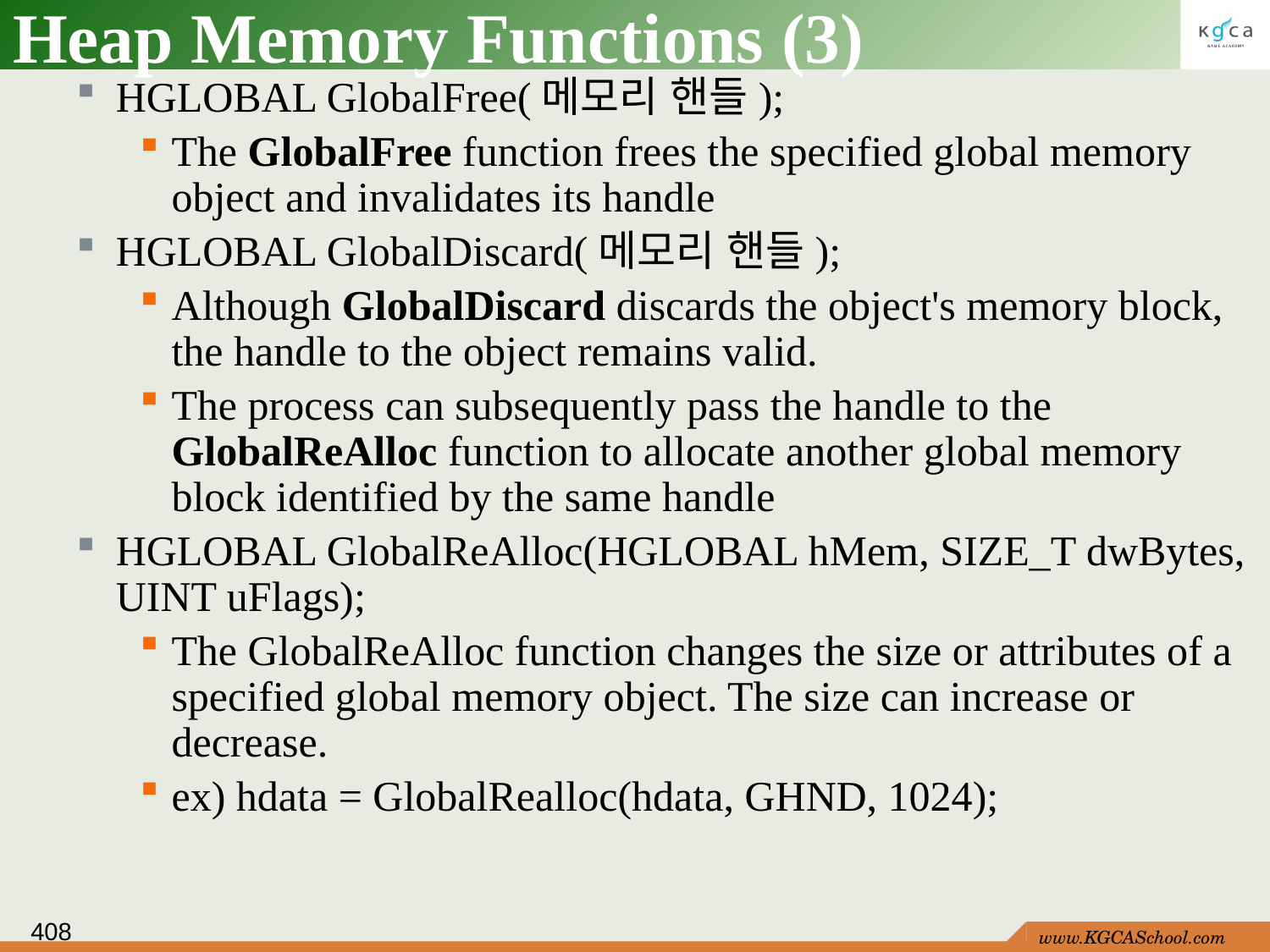

# Heap Memory Functions (3)
HGLOBAL GlobalFree(메모리 핸들);
The GlobalFree function frees the specified global memory object and invalidates its handle
HGLOBAL GlobalDiscard(메모리 핸들);
Although GlobalDiscard discards the object's memory block, the handle to the object remains valid.
The process can subsequently pass the handle to the GlobalReAlloc function to allocate another global memory block identified by the same handle
HGLOBAL GlobalReAlloc(HGLOBAL hMem, SIZE_T dwBytes, UINT uFlags);
The GlobalReAlloc function changes the size or attributes of a specified global memory object. The size can increase or decrease.
ex) hdata = GlobalRealloc(hdata, GHND, 1024);
408